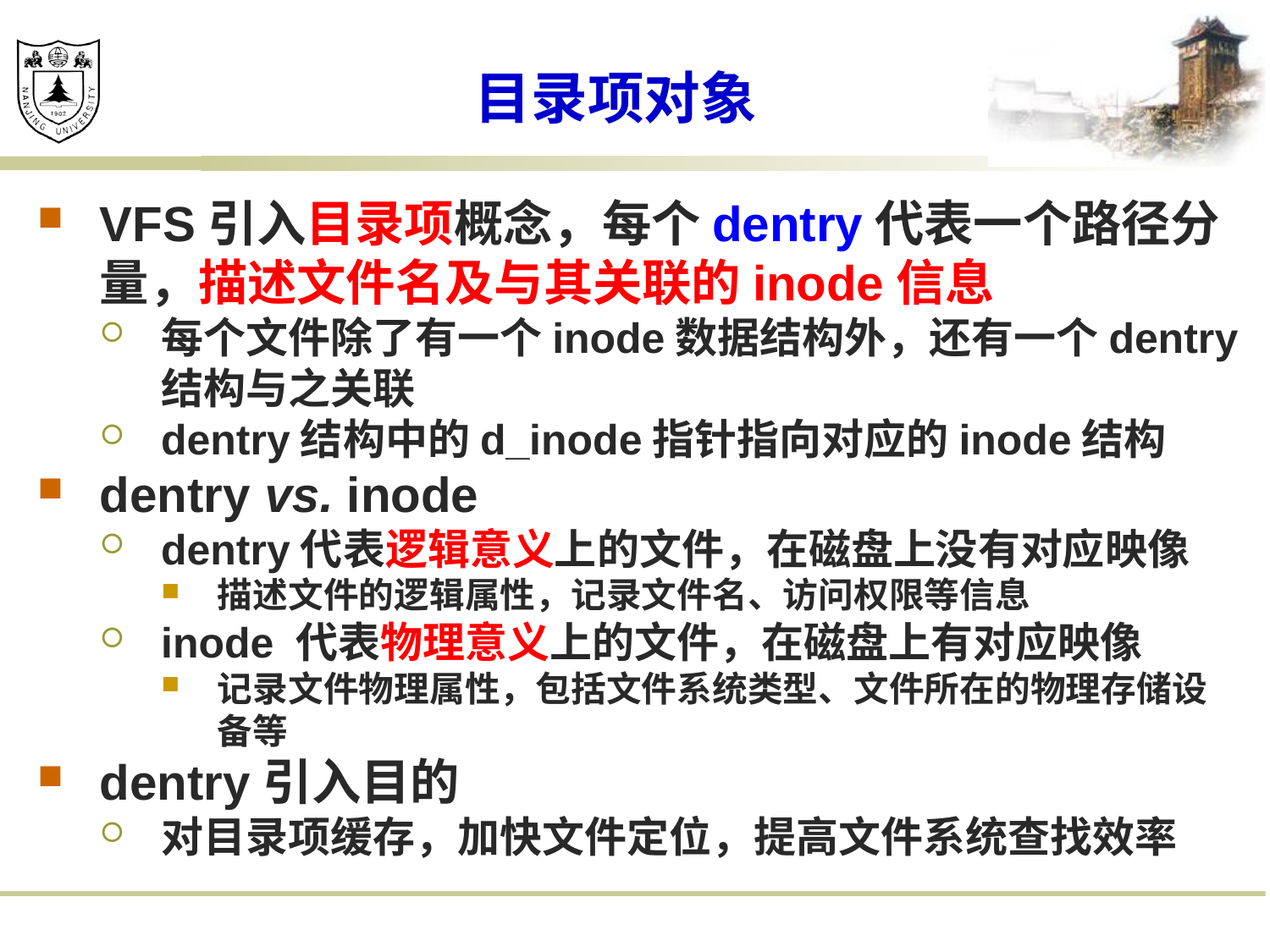

# 目录项对象
VFS引入目录项概念，每个dentry代表一个路径分量，描述文件名及与其关联的inode信息
每个文件除了有一个inode数据结构外，还有一个dentry结构与之关联
dentry结构中的d_inode指针指向对应的inode结构
dentry vs. inode
dentry代表逻辑意义上的文件，在磁盘上没有对应映像
描述文件的逻辑属性，记录文件名、访问权限等信息
inode 代表物理意义上的文件，在磁盘上有对应映像
记录文件物理属性，包括文件系统类型、文件所在的物理存储设备等
dentry引入目的
对目录项缓存，加快文件定位，提高文件系统查找效率

126